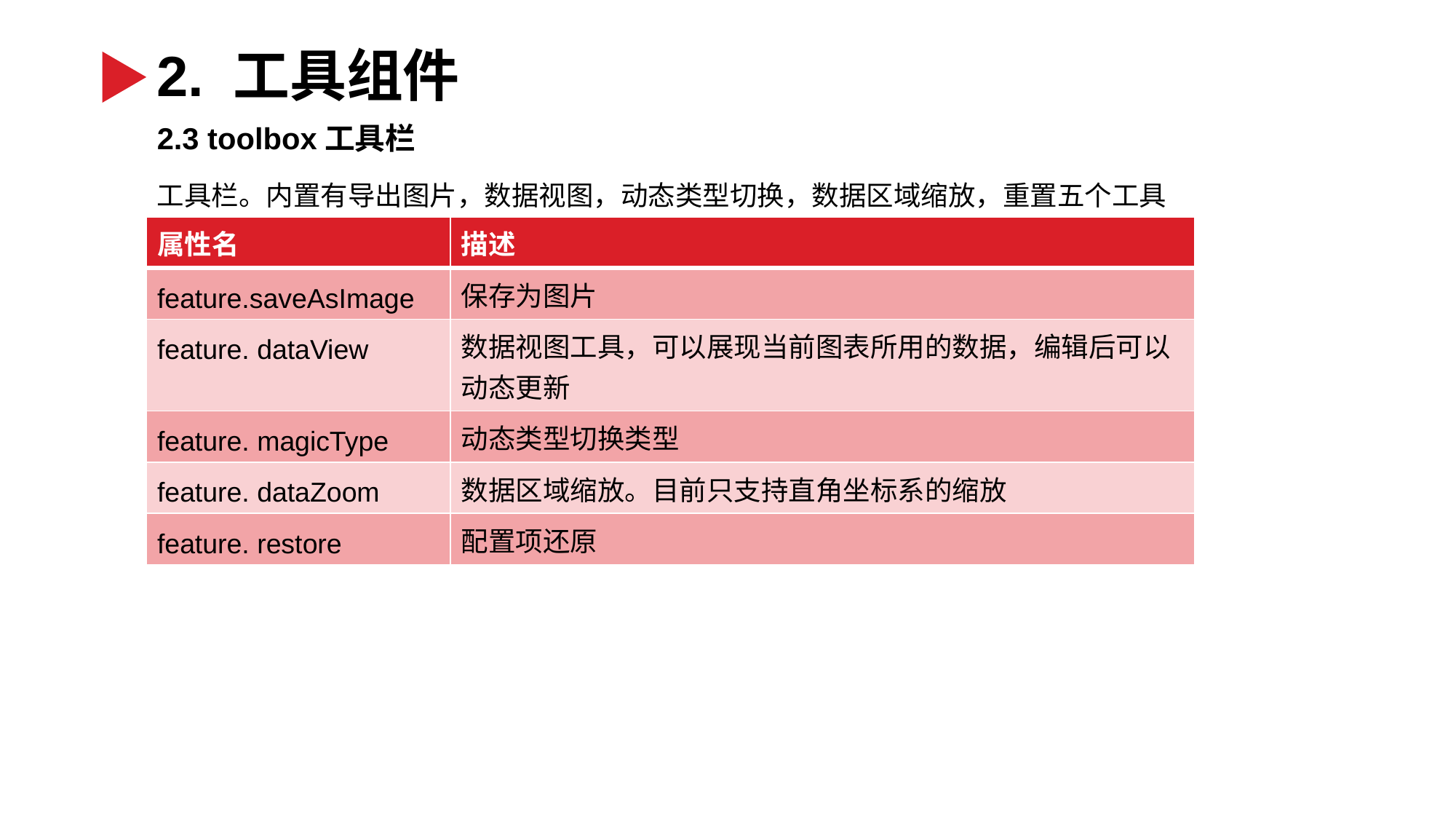

2. 工具组件

2.3 toolbox工具栏
工具栏。内置有导出图片，数据视图，动态类型切换，数据区域缩放，重置五个工具
| 属性名 | 描述 |
| --- | --- |
| feature.saveAsImage | 保存为图片 |
| feature. dataView | 数据视图工具，可以展现当前图表所用的数据，编辑后可以动态更新 |
| feature. magicType | 动态类型切换类型 |
| feature. dataZoom | 数据区域缩放。目前只支持直角坐标系的缩放 |
| feature. restore | 配置项还原 |